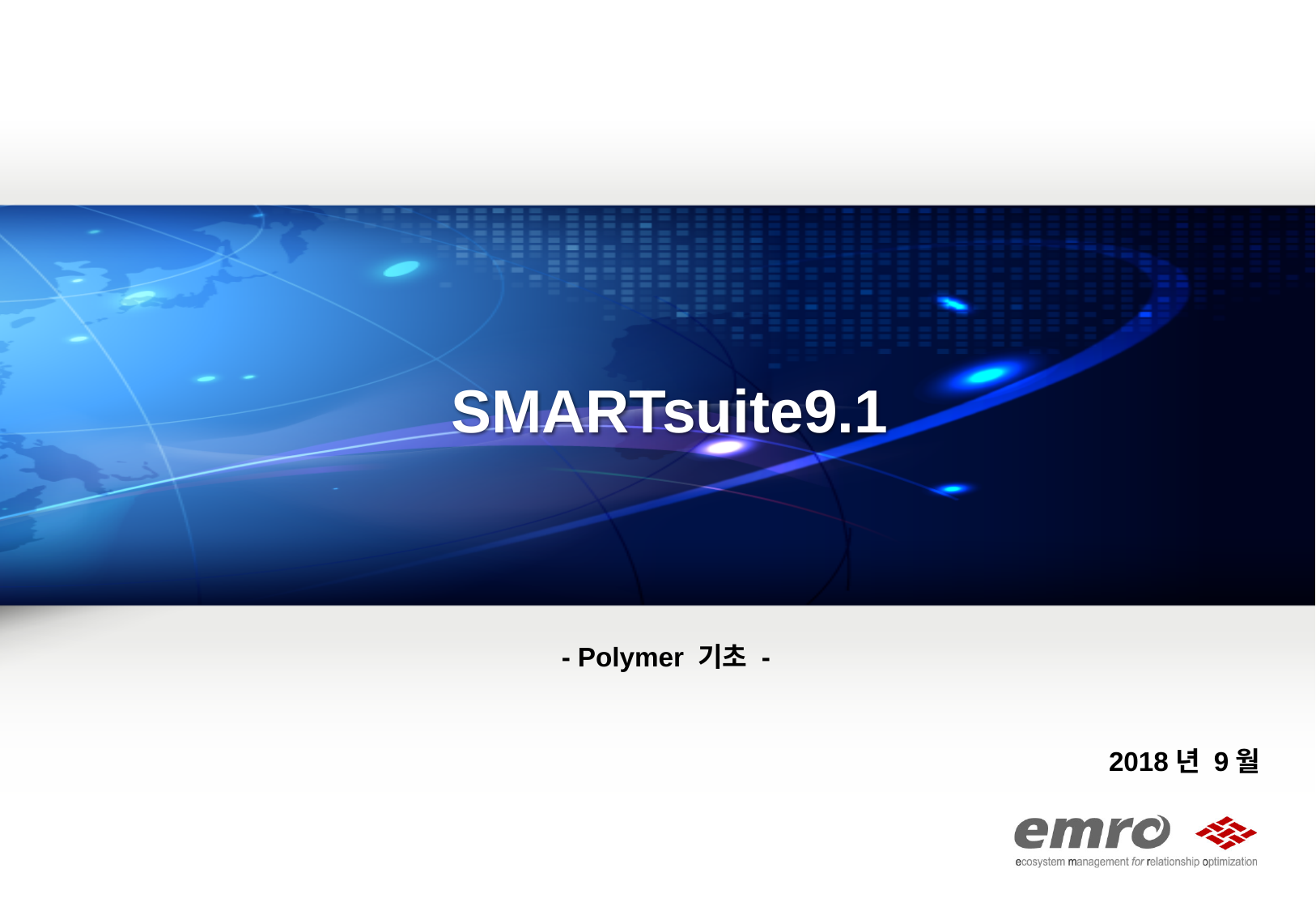

SMARTsuite9.1
- Polymer 기초 -
2018년 9월